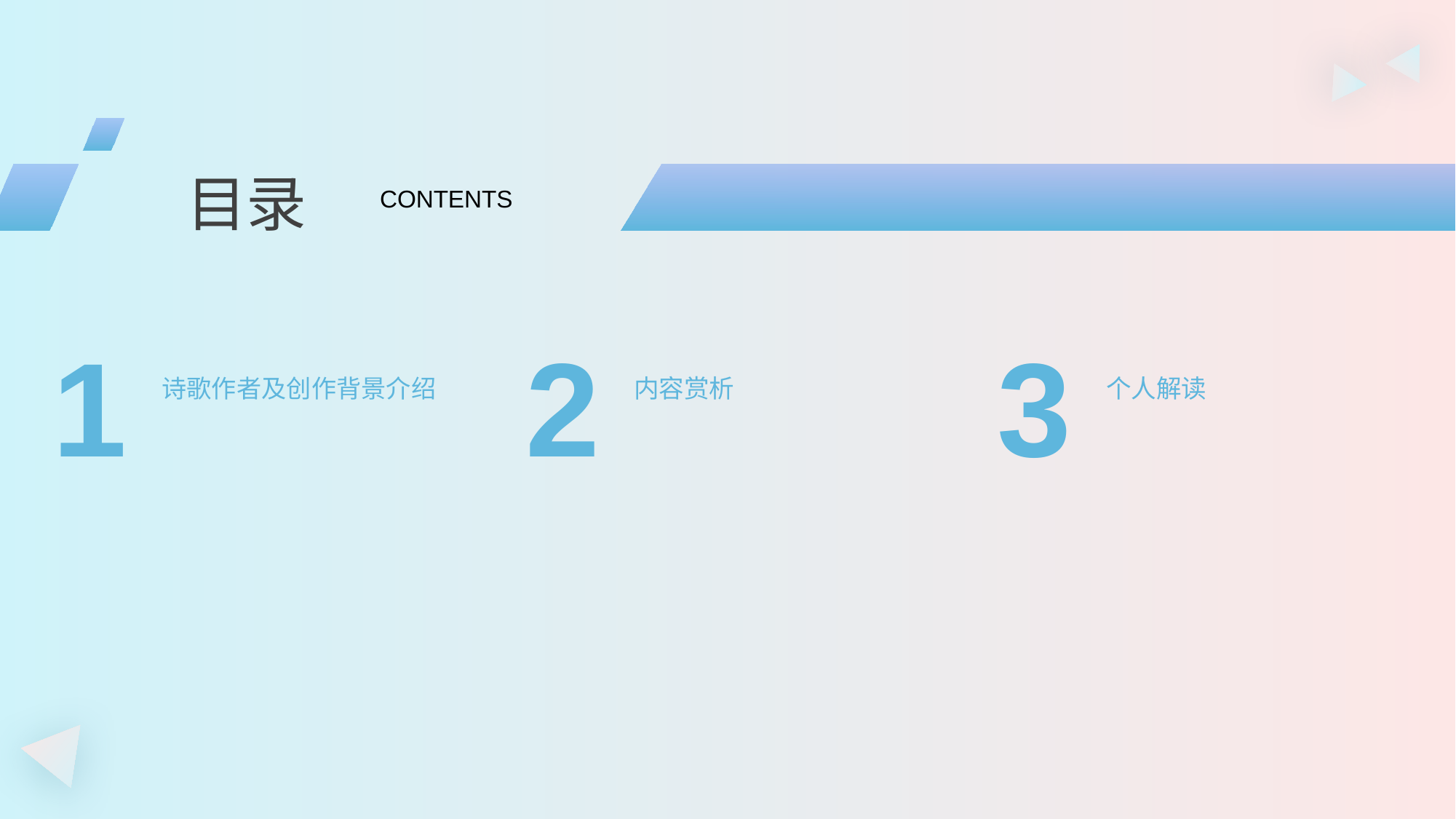

目录
CONTENTS

1
2
3
诗歌作者及创作背景介绍
内容赏析
个人解读